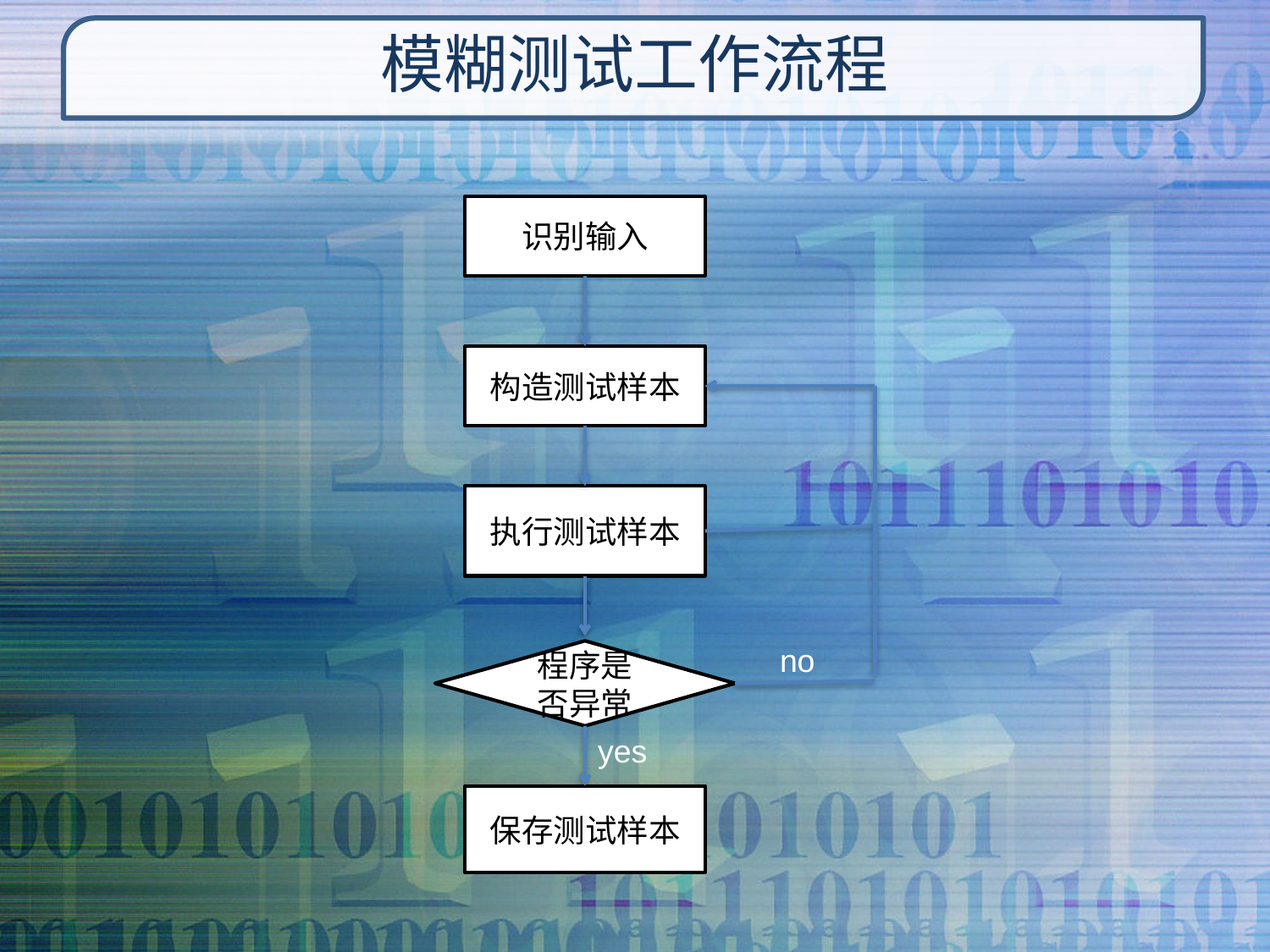

# 模糊测试工作流程

识别输入
构造测试样本
执行测试样本
no
程序是否异常
yes
保存测试样本